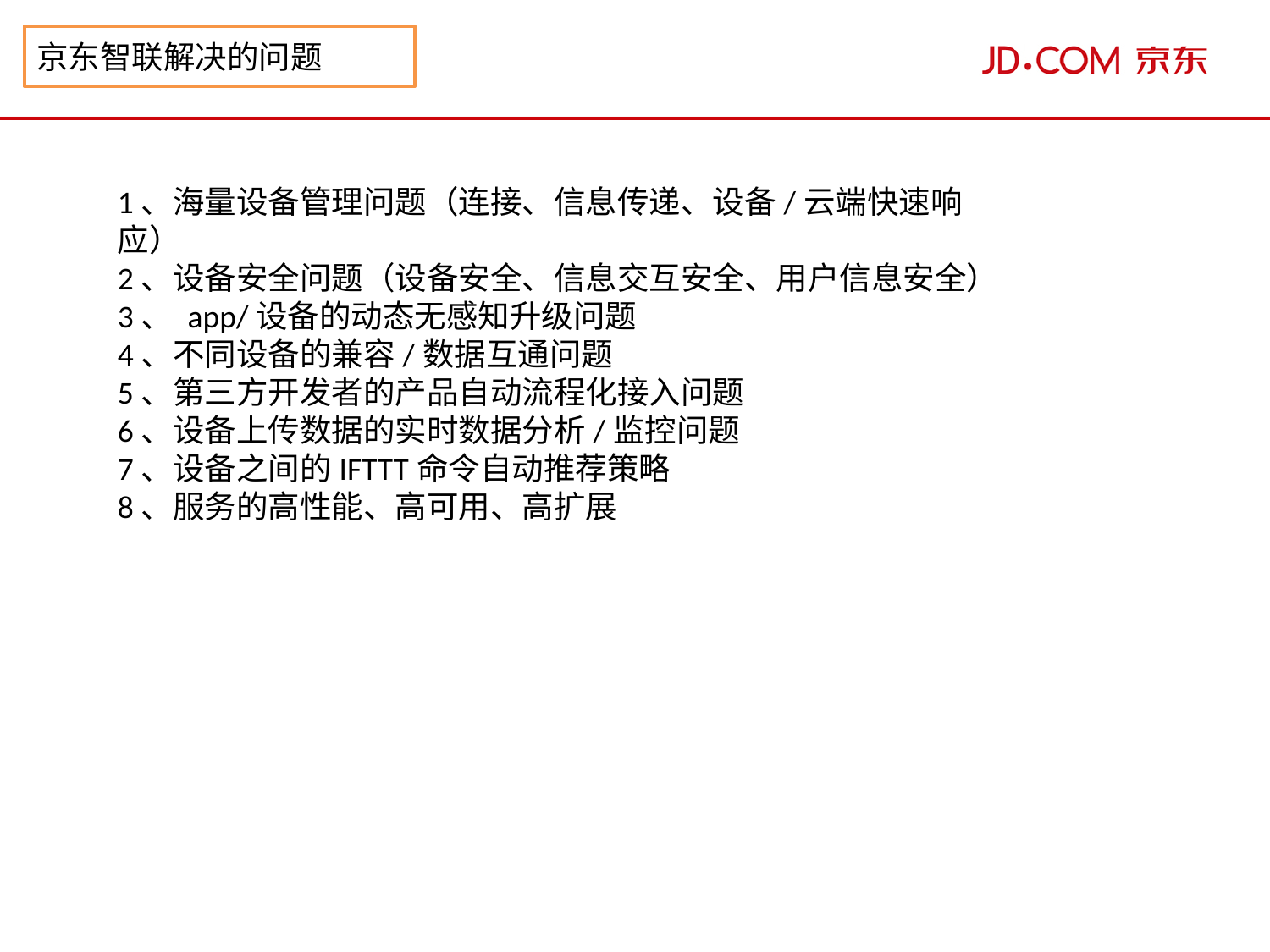

京东智联解决的问题
1、海量设备管理问题（连接、信息传递、设备/云端快速响应）
2、设备安全问题（设备安全、信息交互安全、用户信息安全）
3、 app/设备的动态无感知升级问题
4、不同设备的兼容/数据互通问题
5、第三方开发者的产品自动流程化接入问题
6、设备上传数据的实时数据分析/监控问题
7、设备之间的IFTTT命令自动推荐策略
8、服务的高性能、高可用、高扩展